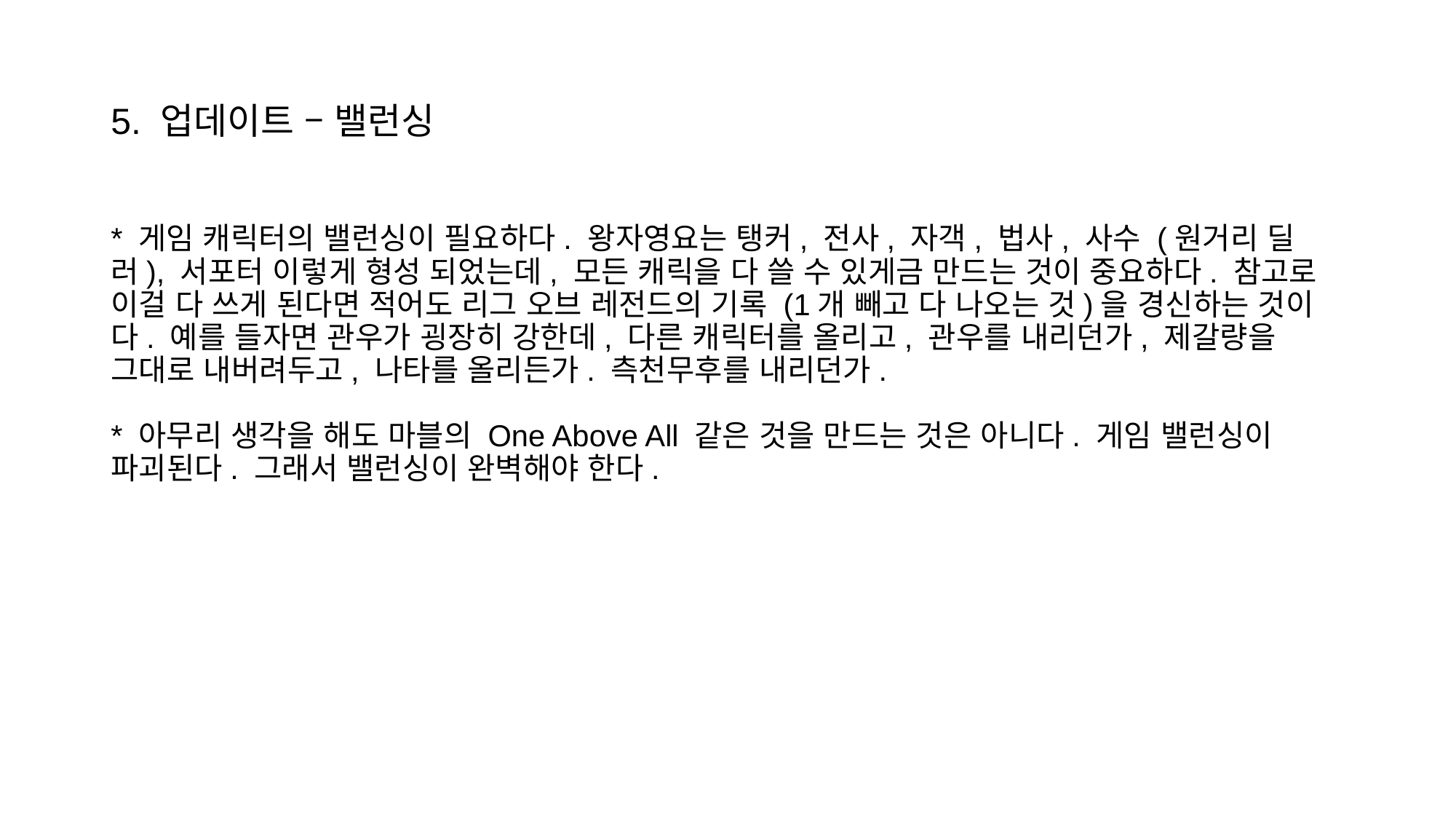

# 5. 업데이트 – 밸런싱
* 게임 캐릭터의 밸런싱이 필요하다. 왕자영요는 탱커, 전사, 자객, 법사, 사수 (원거리 딜러), 서포터 이렇게 형성 되었는데, 모든 캐릭을 다 쓸 수 있게금 만드는 것이 중요하다. 참고로 이걸 다 쓰게 된다면 적어도 리그 오브 레전드의 기록 (1개 빼고 다 나오는 것)을 경신하는 것이다. 예를 들자면 관우가 굉장히 강한데, 다른 캐릭터를 올리고, 관우를 내리던가, 제갈량을 그대로 내버려두고, 나타를 올리든가. 측천무후를 내리던가.
* 아무리 생각을 해도 마블의 One Above All 같은 것을 만드는 것은 아니다. 게임 밸런싱이 파괴된다. 그래서 밸런싱이 완벽해야 한다.